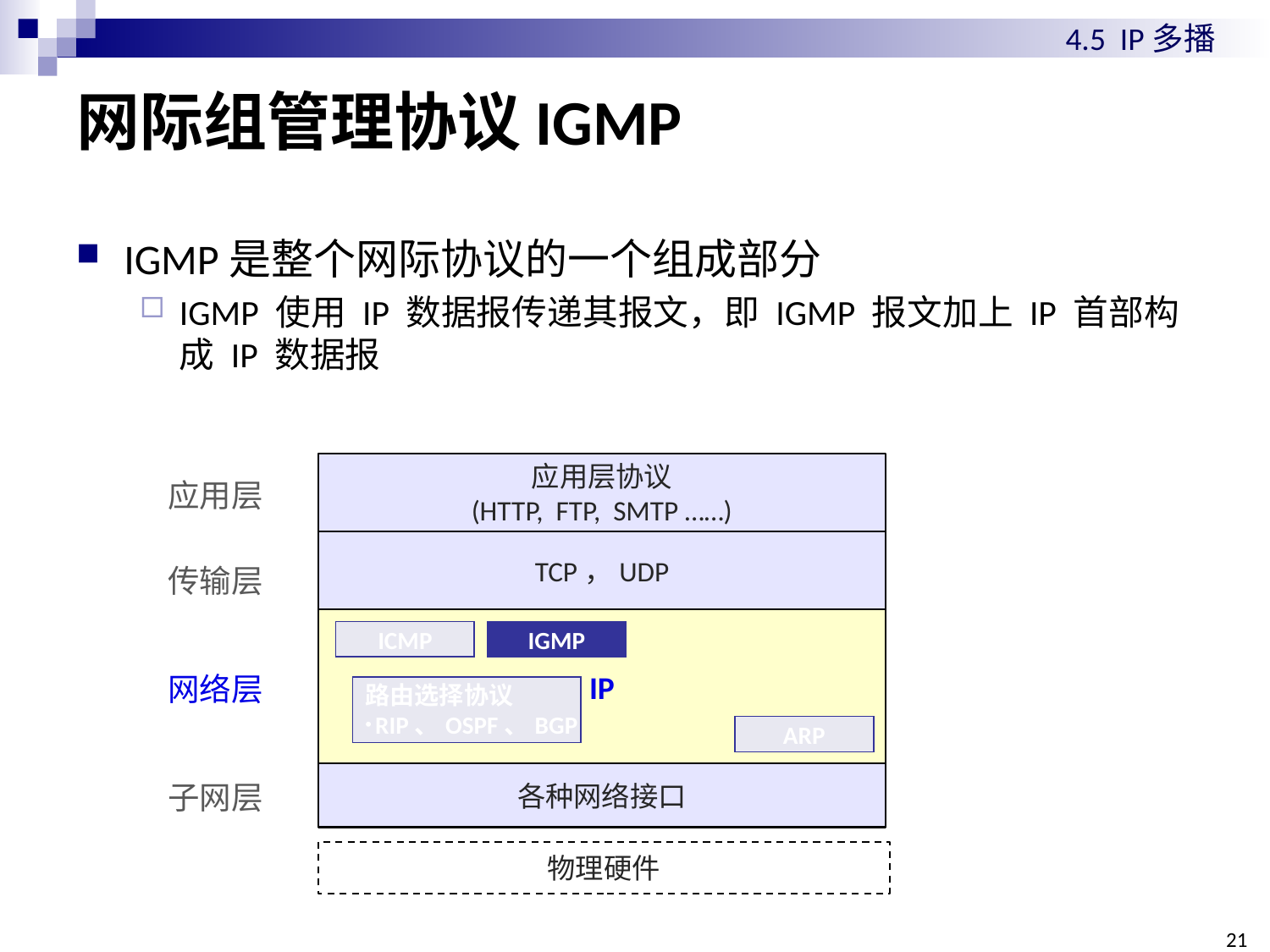

4.5  IP多播
# 网际组管理协议IGMP
IGMP是整个网际协议的一个组成部分
IGMP 使用 IP 数据报传递其报文，即 IGMP 报文加上 IP 首部构成 IP 数据报
应用层协议
(HTTP,  FTP,  SMTP ……)
应用层
TCP，UDP
传输层
IP
IGMP
ICMP
网络层
路由选择协议
RIP、OSPF、BGP
ARP
各种网络接口
子网层
物理硬件
219